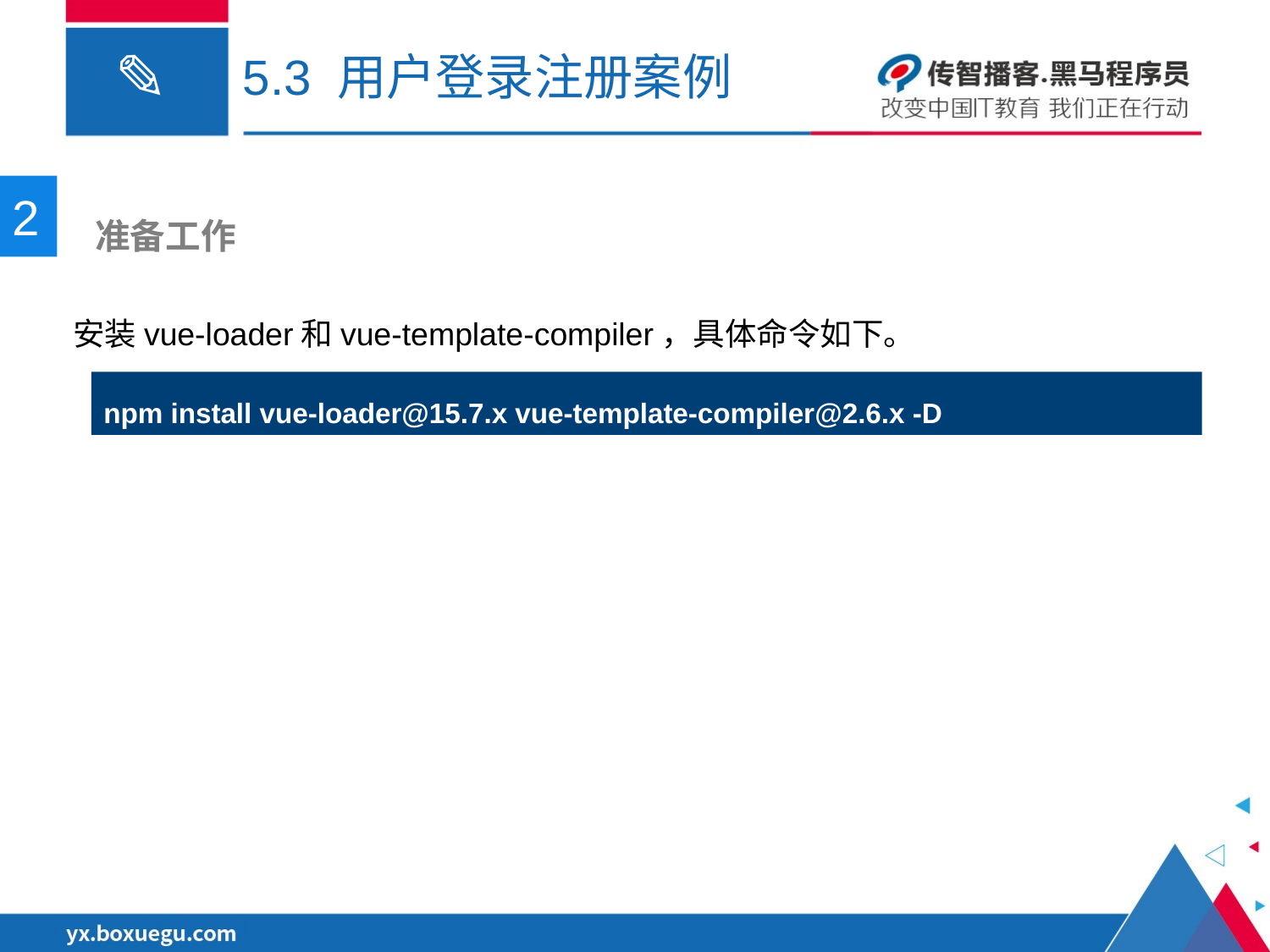

# 5.3 用户登录注册案例

2
  准备工作
安装vue-loader和vue-template-compiler，具体命令如下。
npm install vue-loader@15.7.x vue-template-compiler@2.6.x -D